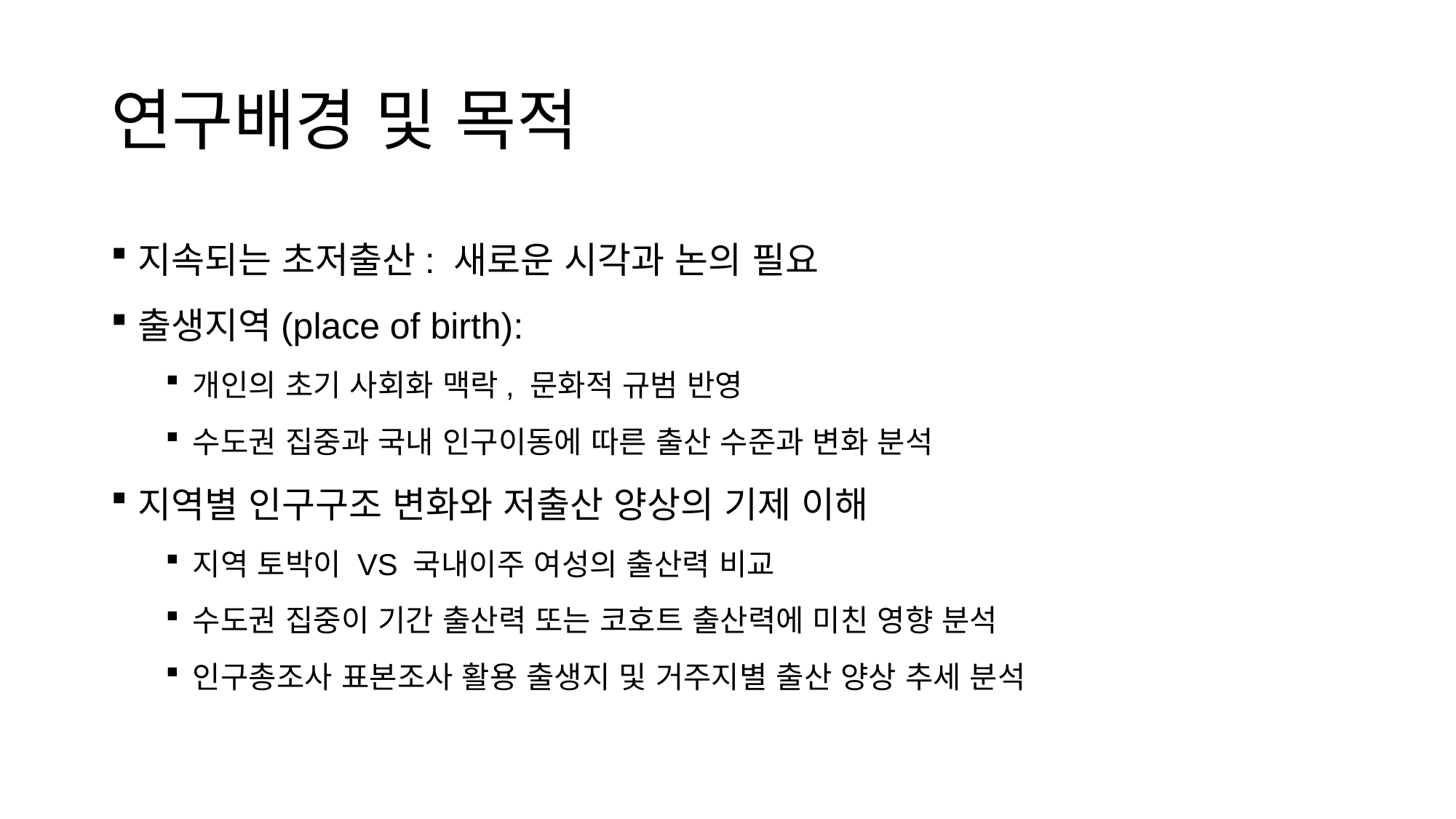

# 연구배경 및 목적
지속되는 초저출산: 새로운 시각과 논의 필요
출생지역(place of birth):
개인의 초기 사회화 맥락, 문화적 규범 반영
수도권 집중과 국내 인구이동에 따른 출산 수준과 변화 분석
지역별 인구구조 변화와 저출산 양상의 기제 이해
지역 토박이 VS 국내이주 여성의 출산력 비교
수도권 집중이 기간 출산력 또는 코호트 출산력에 미친 영향 분석
인구총조사 표본조사 활용 출생지 및 거주지별 출산 양상 추세 분석